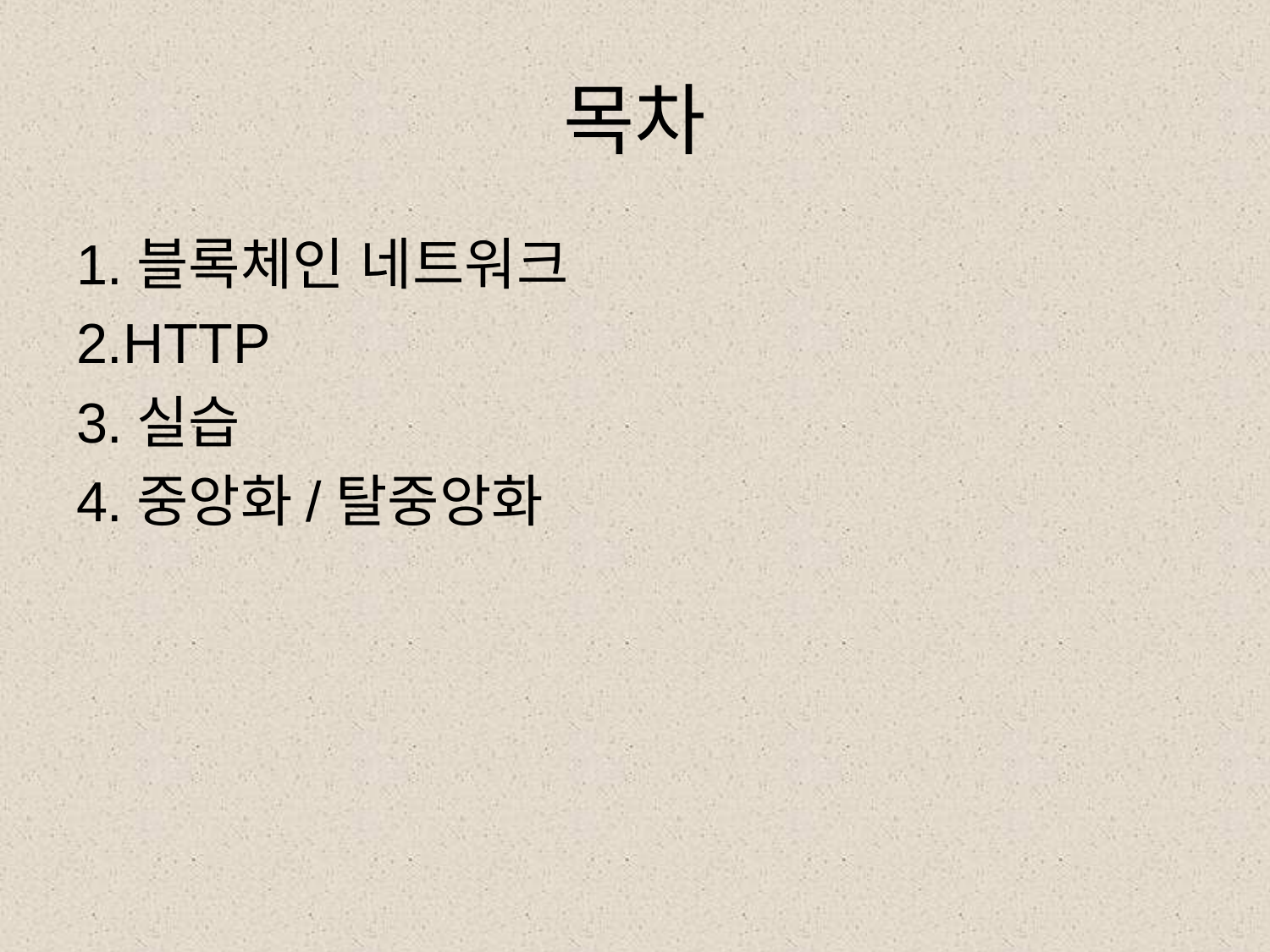

# 목차
1.블록체인 네트워크
2.HTTP
3.실습
4.중앙화/탈중앙화